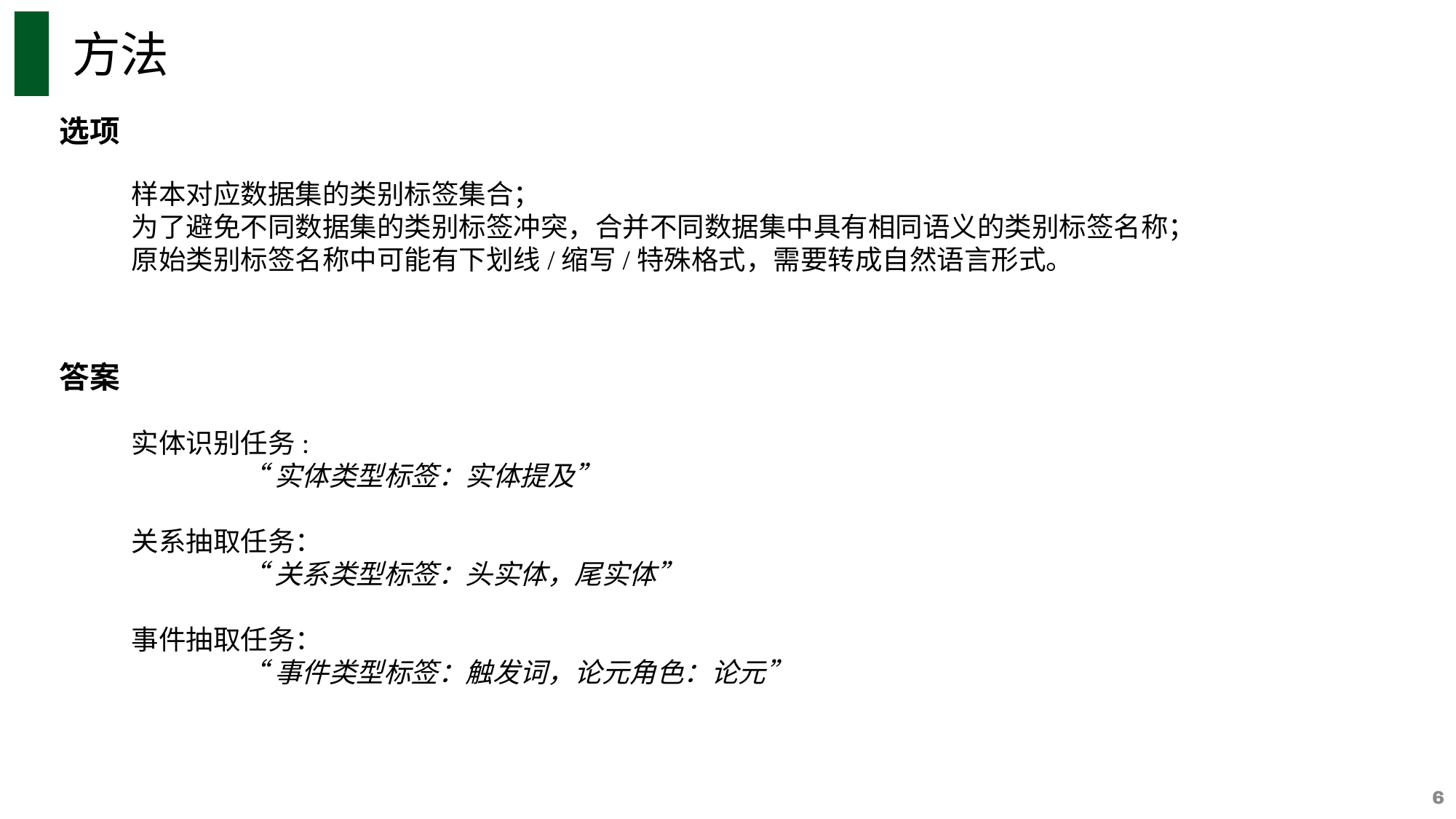

方法
选项
样本对应数据集的类别标签集合；
为了避免不同数据集的类别标签冲突，合并不同数据集中具有相同语义的类别标签名称；
原始类别标签名称中可能有下划线/缩写/特殊格式，需要转成自然语言形式。
答案
实体识别任务:
	“实体类型标签：实体提及”

关系抽取任务：
	“关系类型标签：头实体，尾实体”

事件抽取任务：
	“事件类型标签：触发词，论元角色：论元”

6